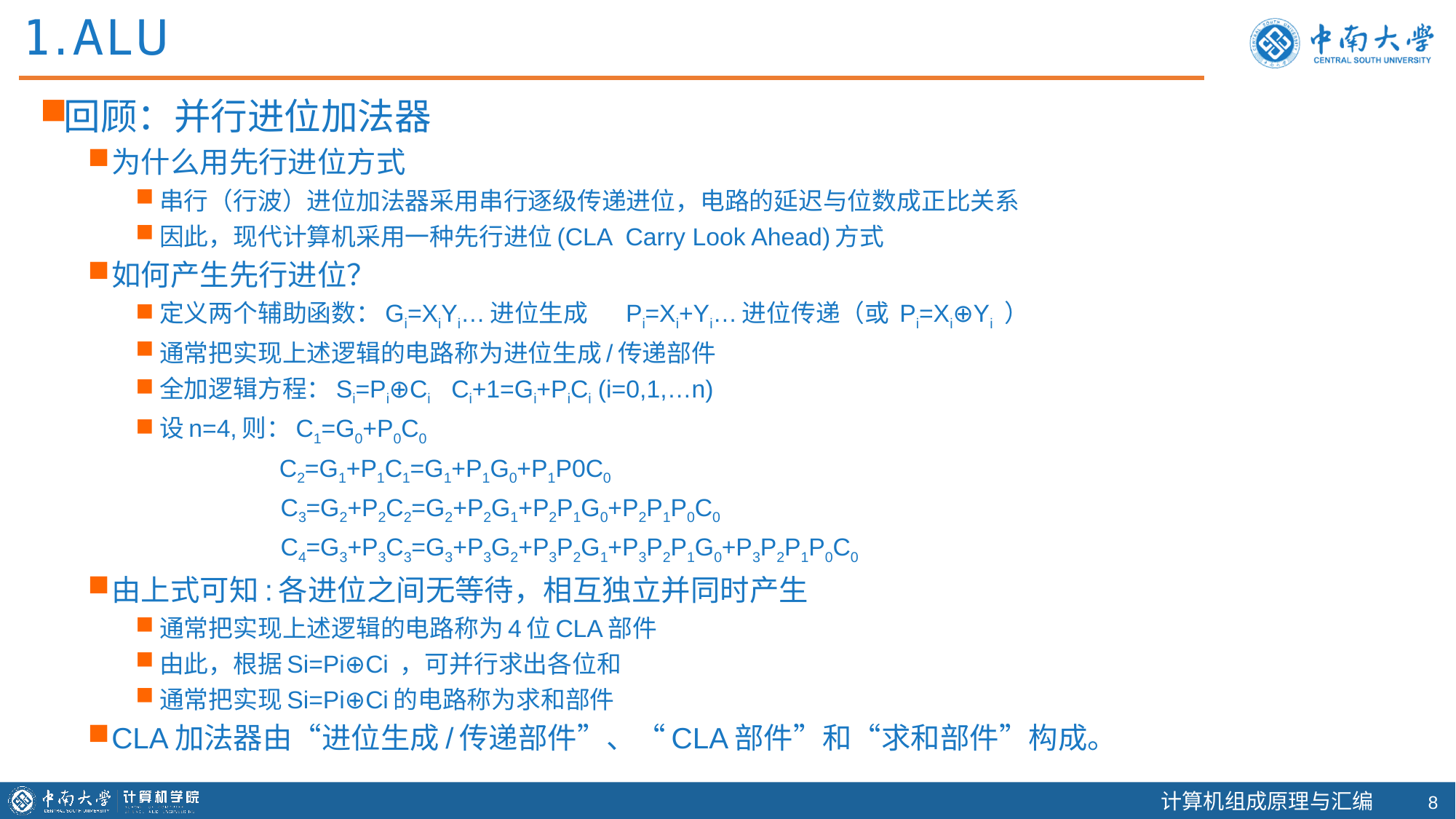

1.ALU
回顾：并行进位加法器
为什么用先行进位方式
串行（行波）进位加法器采用串行逐级传递进位，电路的延迟与位数成正比关系
因此，现代计算机采用一种先行进位(CLA  Carry Look Ahead)方式
如何产生先行进位？
定义两个辅助函数：Gi=XiYi…进位生成      Pi=Xi+Yi…进位传递（或 Pi=Xi⊕Yi ）
通常把实现上述逻辑的电路称为进位生成/传递部件
全加逻辑方程：Si=Pi⊕Ci   Ci+1=Gi+PiCi (i=0,1,…n)
设n=4,则：C1=G0+P0C0
　　　　 　  C2=G1+P1C1=G1+P1G0+P1P0C0
                     C3=G2+P2C2=G2+P2G1+P2P1G0+P2P1P0C0
                     C4=G3+P3C3=G3+P3G2+P3P2G1+P3P2P1G0+P3P2P1P0C0
由上式可知:各进位之间无等待，相互独立并同时产生
通常把实现上述逻辑的电路称为4位CLA部件
由此，根据Si=Pi⊕Ci ，可并行求出各位和
通常把实现Si=Pi⊕Ci的电路称为求和部件
CLA加法器由“进位生成/传递部件”、“CLA部件”和“求和部件”构成。
8